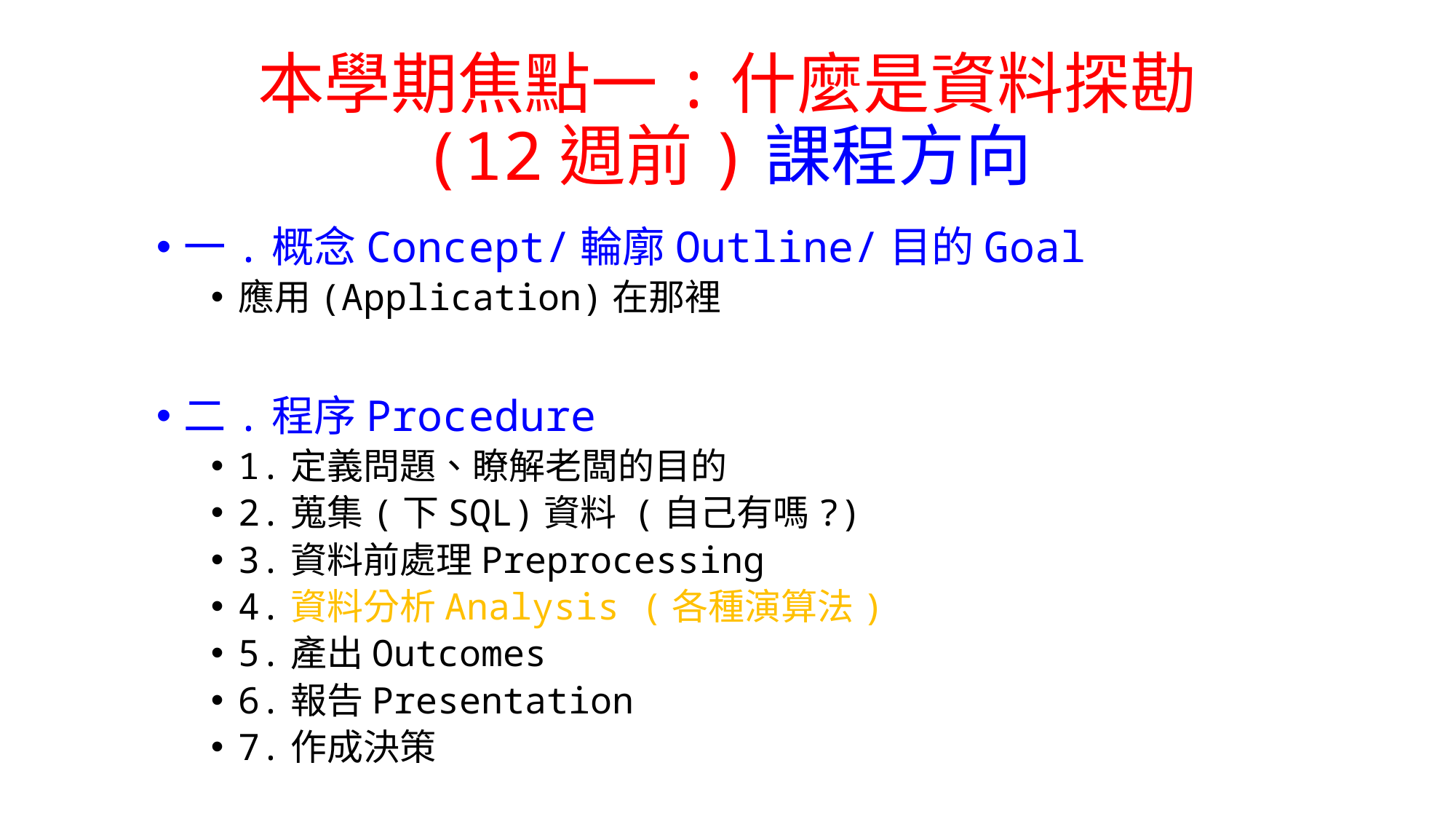

# 本學期焦點一:什麼是資料探勘 (12週前)課程方向
一.概念Concept/輪廓Outline/目的Goal
應用(Application)在那裡

二.程序Procedure
1.定義問題、瞭解老闆的目的
2.蒐集(下SQL)資料 (自己有嗎?)
3.資料前處理Preprocessing
4.資料分析Analysis (各種演算法)
5.產出Outcomes
6.報告Presentation
7.作成決策